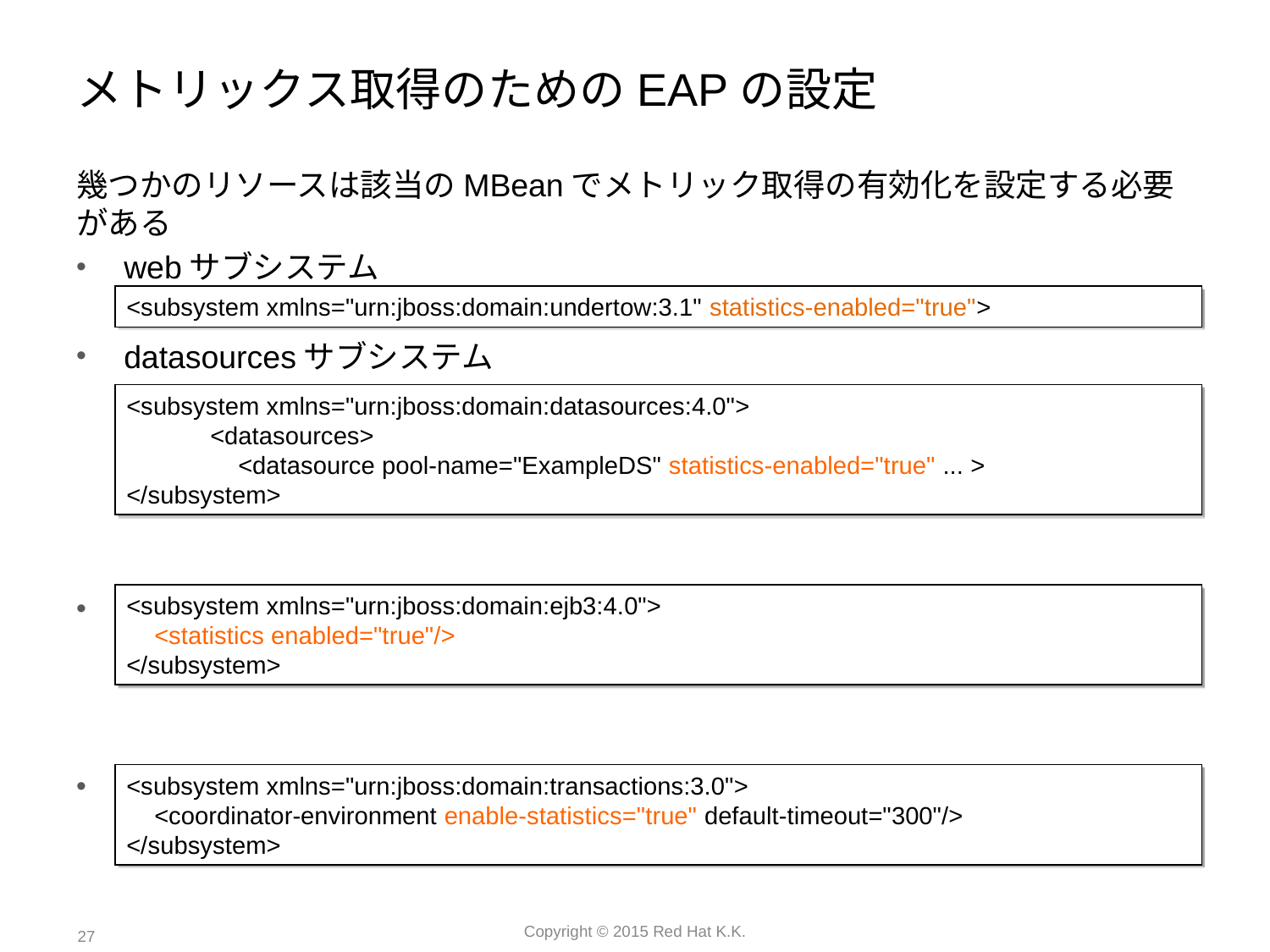

# メトリックス取得のためのEAPの設定
幾つかのリソースは該当のMBeanでメトリック取得の有効化を設定する必要がある
webサブシステム

datasourcesサブシステム

EJB3サブシステム

トランザクションサブシステム
<subsystem xmlns="urn:jboss:domain:undertow:3.1" statistics-enabled="true">
<subsystem xmlns="urn:jboss:domain:datasources:4.0">
            <datasources>
                <datasource pool-name="ExampleDS" statistics-enabled="true" ... >
</subsystem>
<subsystem xmlns="urn:jboss:domain:ejb3:4.0">
    <statistics enabled="true"/>
</subsystem>
<subsystem xmlns="urn:jboss:domain:transactions:3.0">
    <coordinator-environment enable-statistics="true" default-timeout="300"/>
</subsystem>
27
Copyright © 2015 Red Hat K.K.